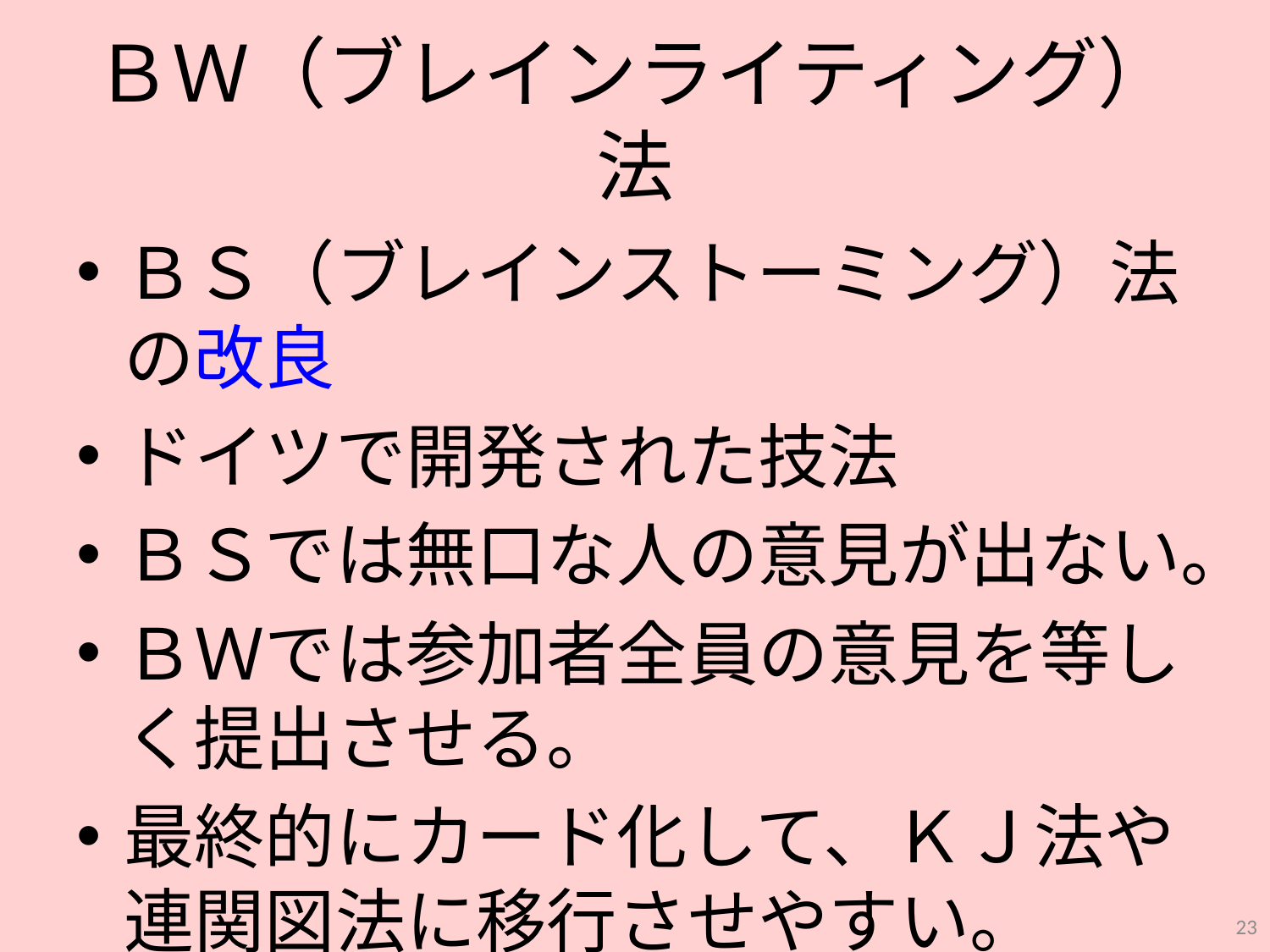

# ＢＷ（ブレインライティング）法
ＢＳ（ブレインストーミング）法の改良
ドイツで開発された技法
ＢＳでは無口な人の意見が出ない。
ＢＷでは参加者全員の意見を等しく提出させる。
最終的にカード化して、ＫＪ法や連関図法に移行させやすい。
23